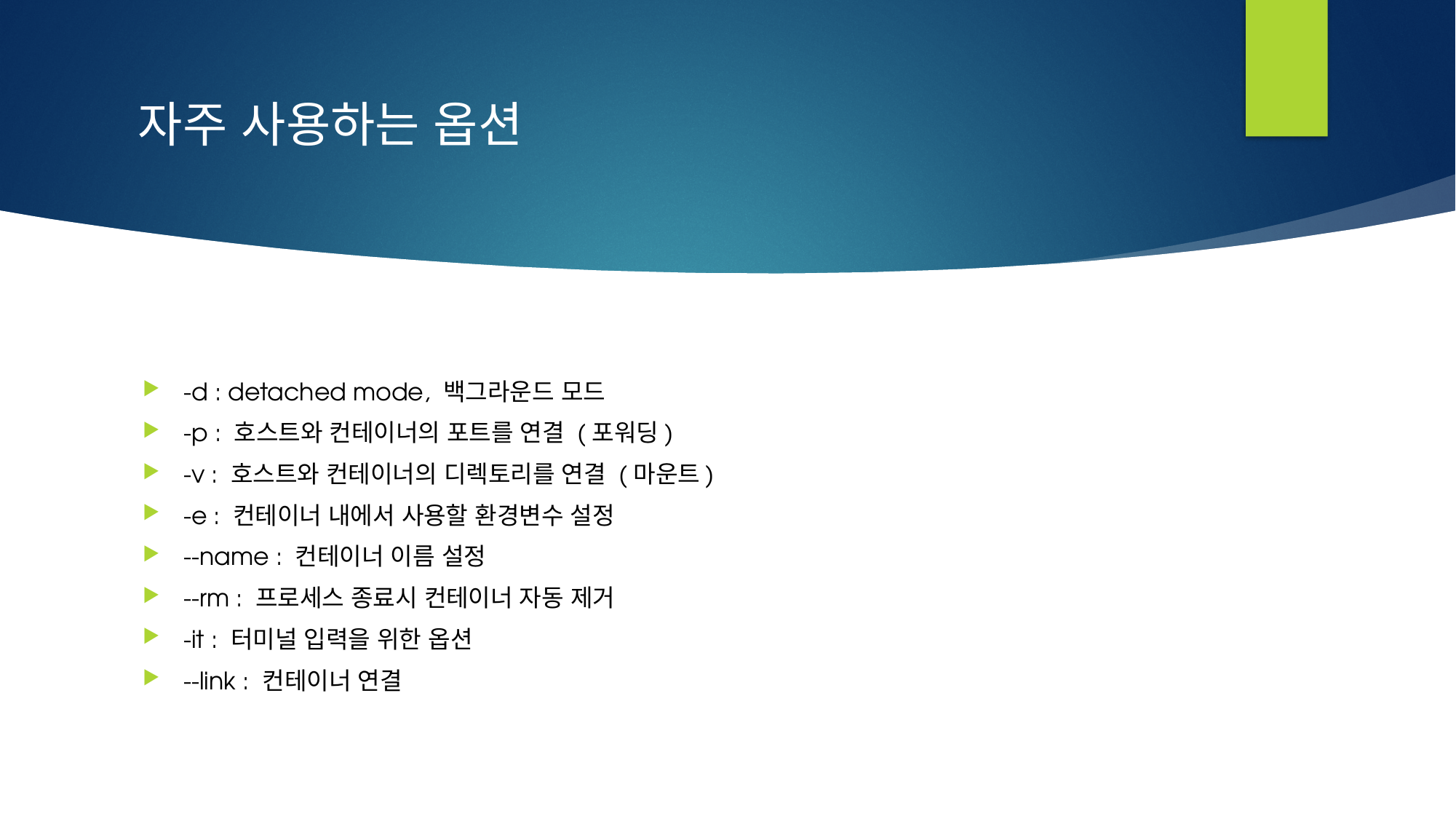

자주 사용하는 옵션

-d : detached mode, 백그라운드 모드
-p : 호스트와 컨테이너의 포트를 연결 (포워딩)
-v : 호스트와 컨테이너의 디렉토리를 연결 (마운트)
-e : 컨테이너 내에서 사용할 환경변수 설정
--name : 컨테이너 이름 설정
--rm : 프로세스 종료시 컨테이너 자동 제거
-it : 터미널 입력을 위한 옵션
--link : 컨테이너 연결